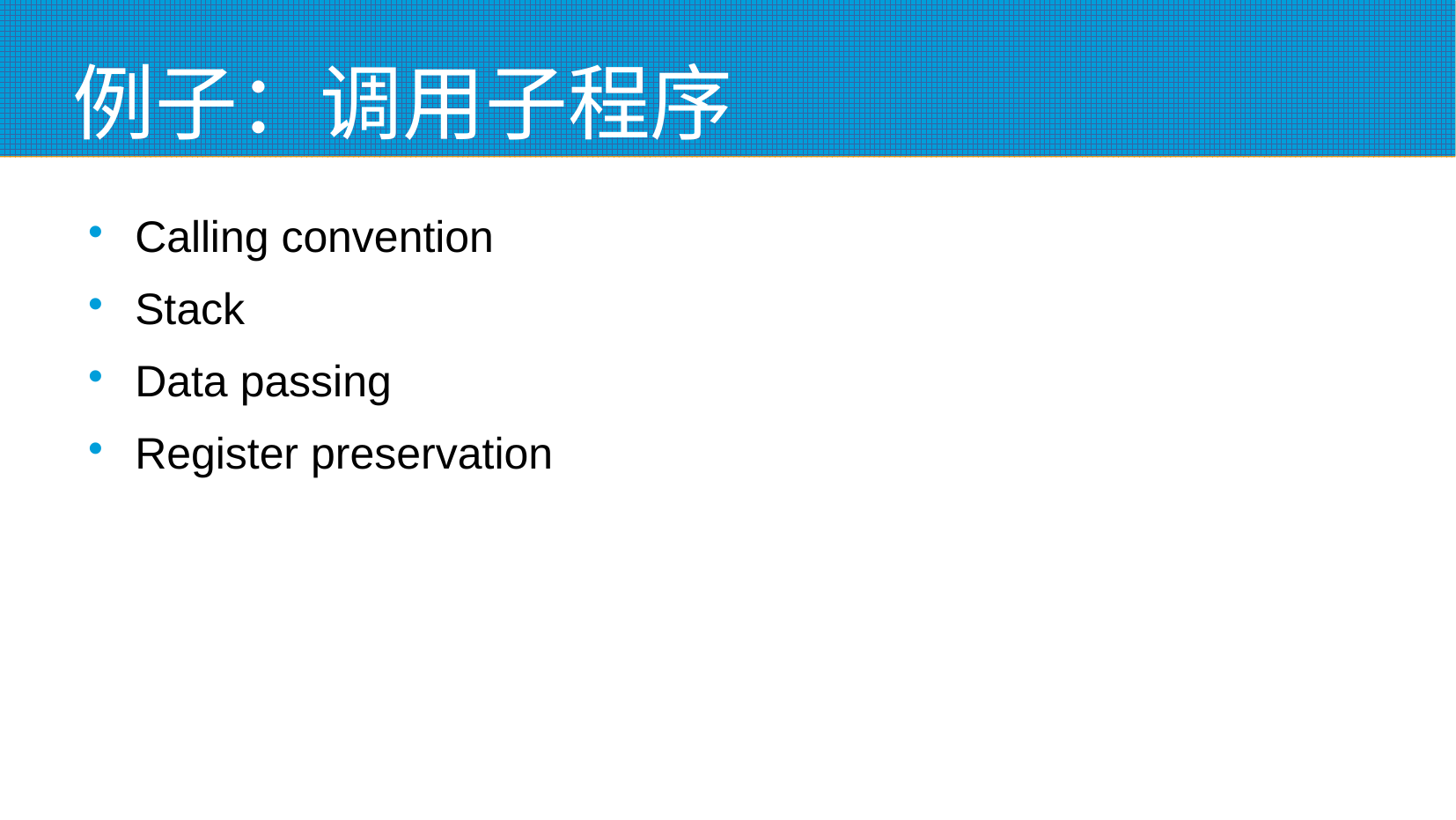

# 例子：调用子程序
Calling convention
Stack
Data passing
Register preservation